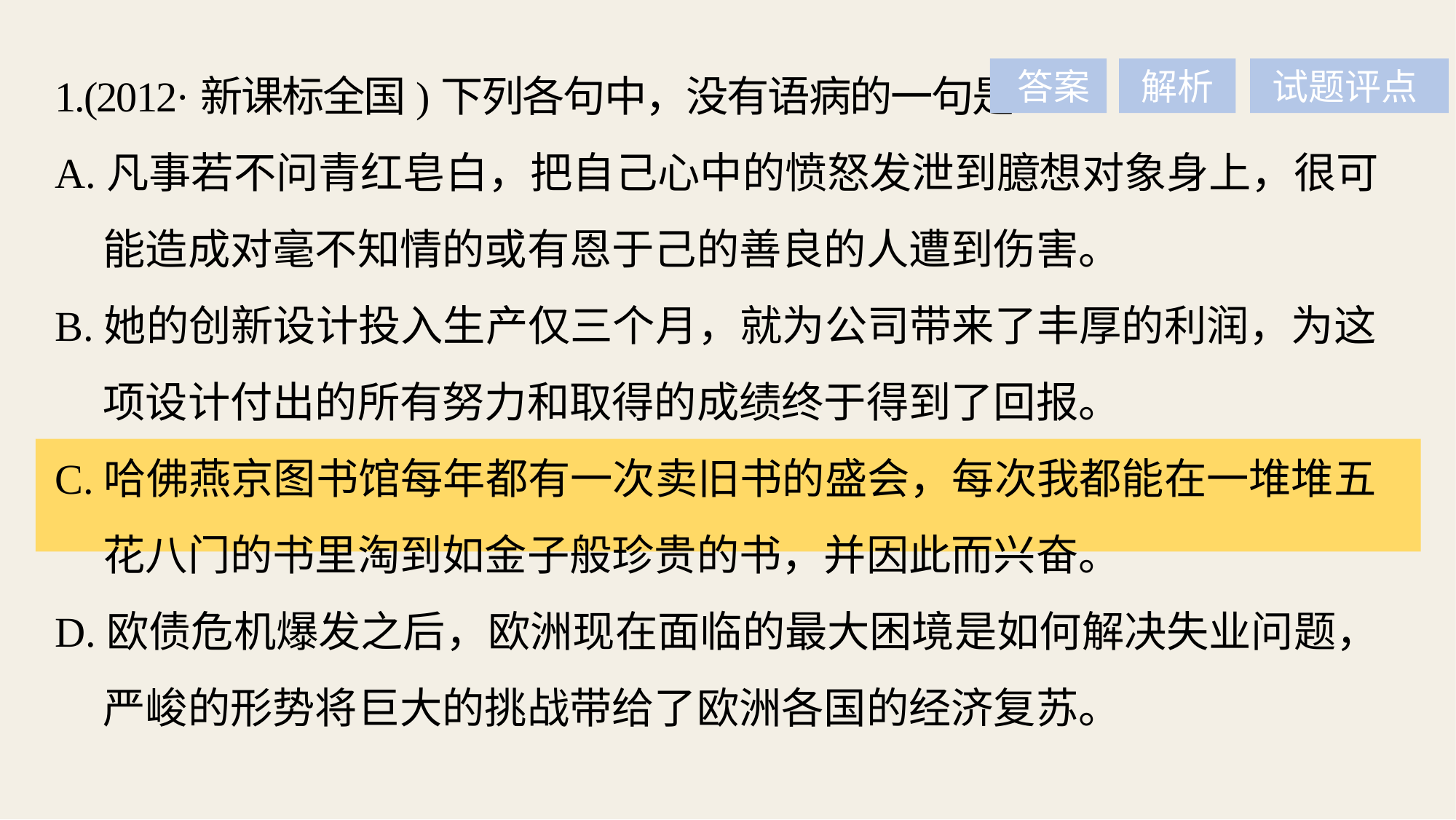

1.(2012·新课标全国)下列各句中，没有语病的一句是
A.凡事若不问青红皂白，把自己心中的愤怒发泄到臆想对象身上，很可
    能造成对毫不知情的或有恩于己的善良的人遭到伤害。
B.她的创新设计投入生产仅三个月，就为公司带来了丰厚的利润，为这
    项设计付出的所有努力和取得的成绩终于得到了回报。
C.哈佛燕京图书馆每年都有一次卖旧书的盛会，每次我都能在一堆堆五
    花八门的书里淘到如金子般珍贵的书，并因此而兴奋。
D.欧债危机爆发之后，欧洲现在面临的最大困境是如何解决失业问题，
    严峻的形势将巨大的挑战带给了欧洲各国的经济复苏。
 答案
解析
试题评点